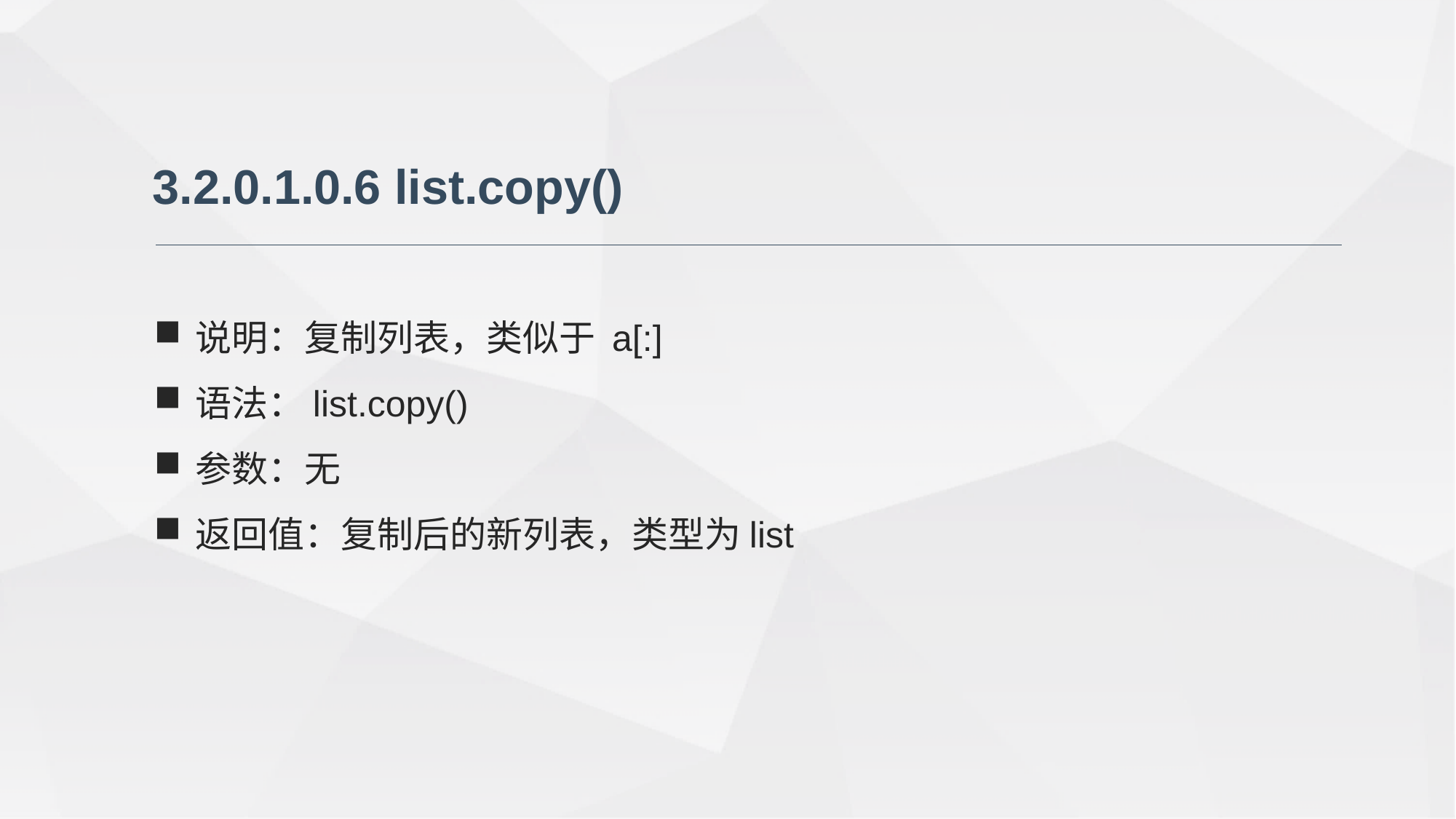

3.2.0.1.0.6 list.copy()
说明：复制列表，类似于 a[:]
语法：list.copy()
参数：无
返回值：复制后的新列表，类型为list